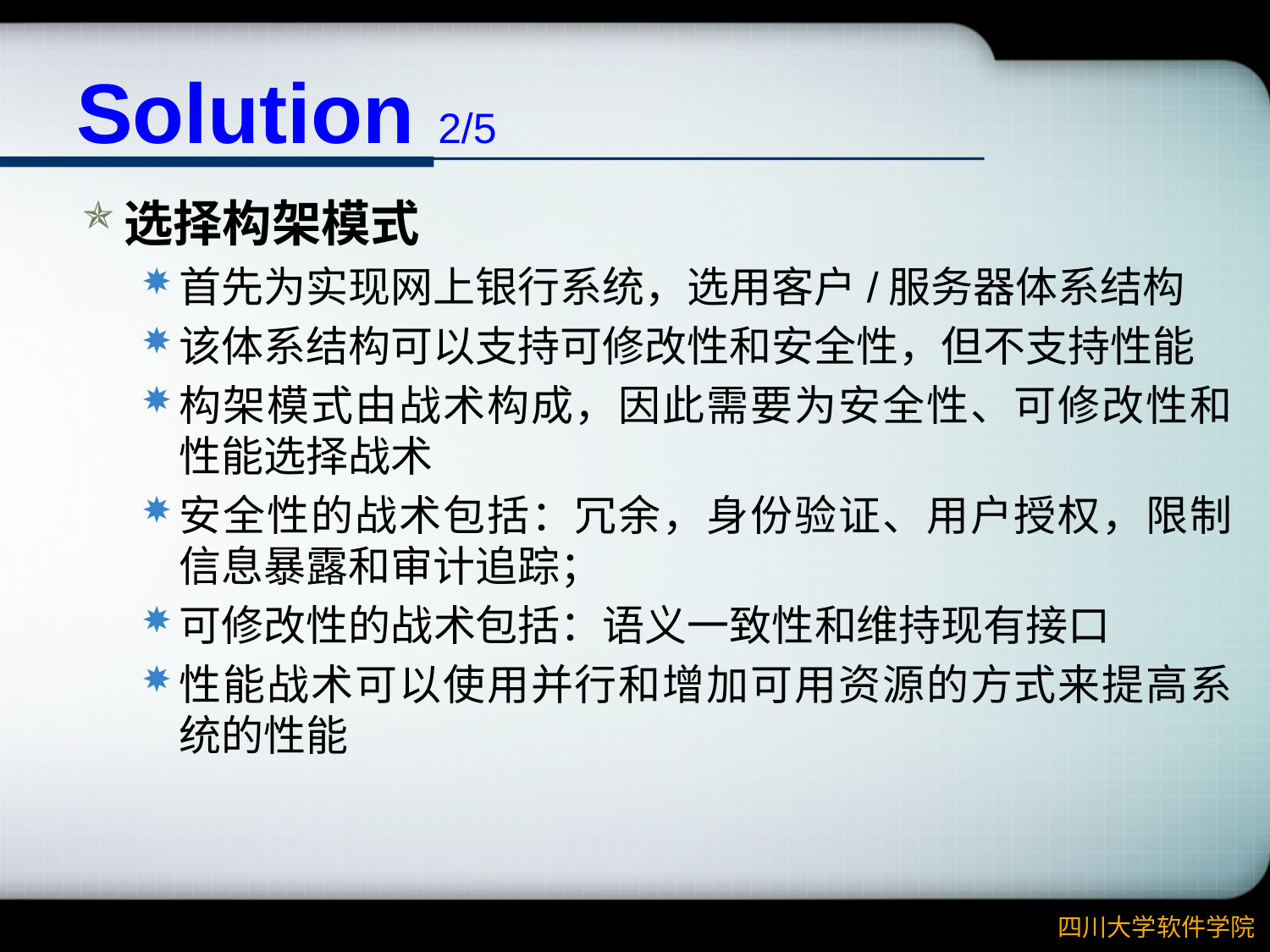

# Solution 2/5
选择构架模式
首先为实现网上银行系统，选用客户/服务器体系结构
该体系结构可以支持可修改性和安全性，但不支持性能
构架模式由战术构成，因此需要为安全性、可修改性和性能选择战术
安全性的战术包括：冗余，身份验证、用户授权，限制信息暴露和审计追踪；
可修改性的战术包括：语义一致性和维持现有接口
性能战术可以使用并行和增加可用资源的方式来提高系统的性能